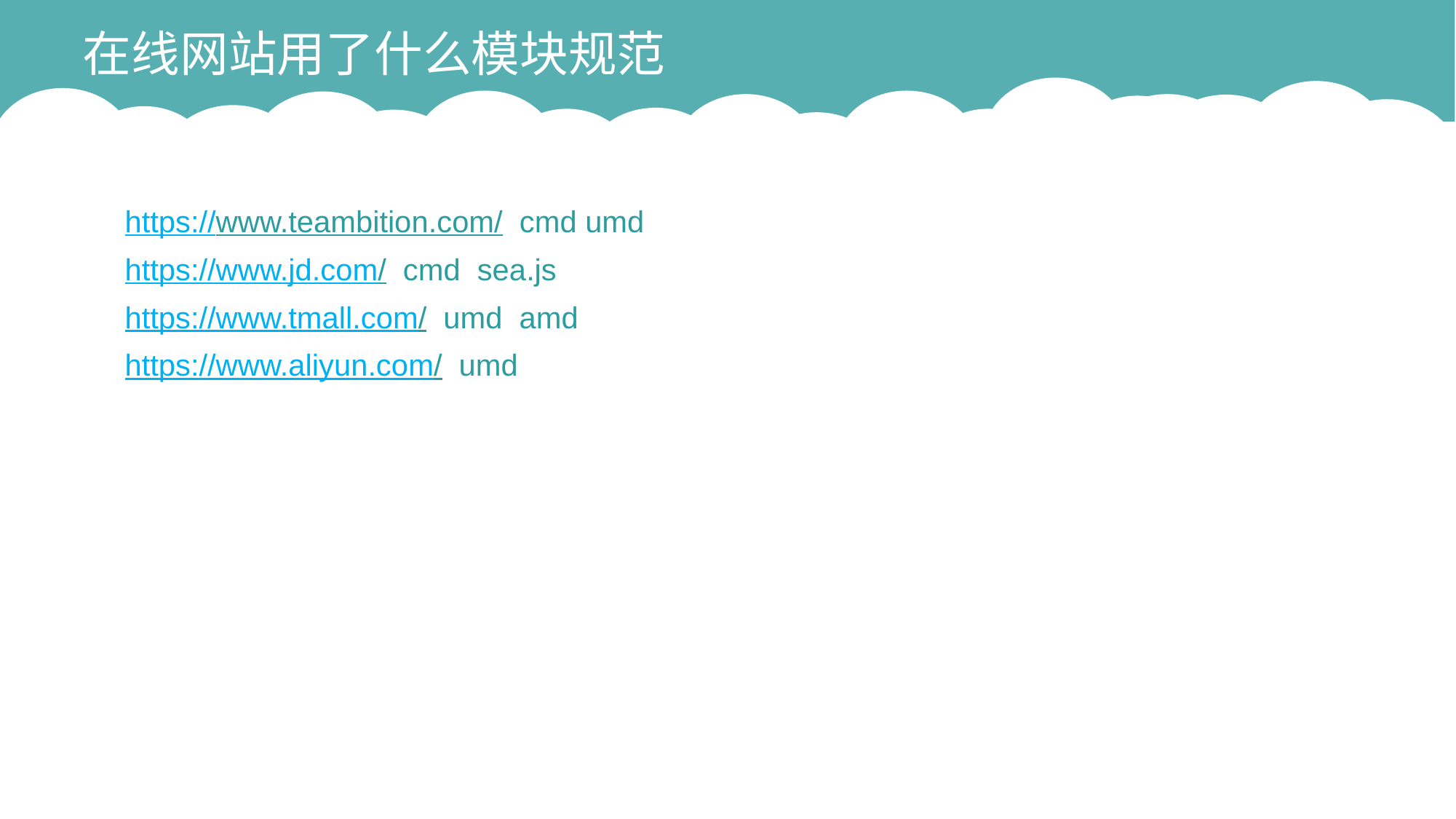

在线网站用了什么模块规范
https://www.teambition.com/  cmd umd
https://www.jd.com/  cmd  sea.js
https://www.tmall.com/  umd  amd
https://www.aliyun.com/  umd